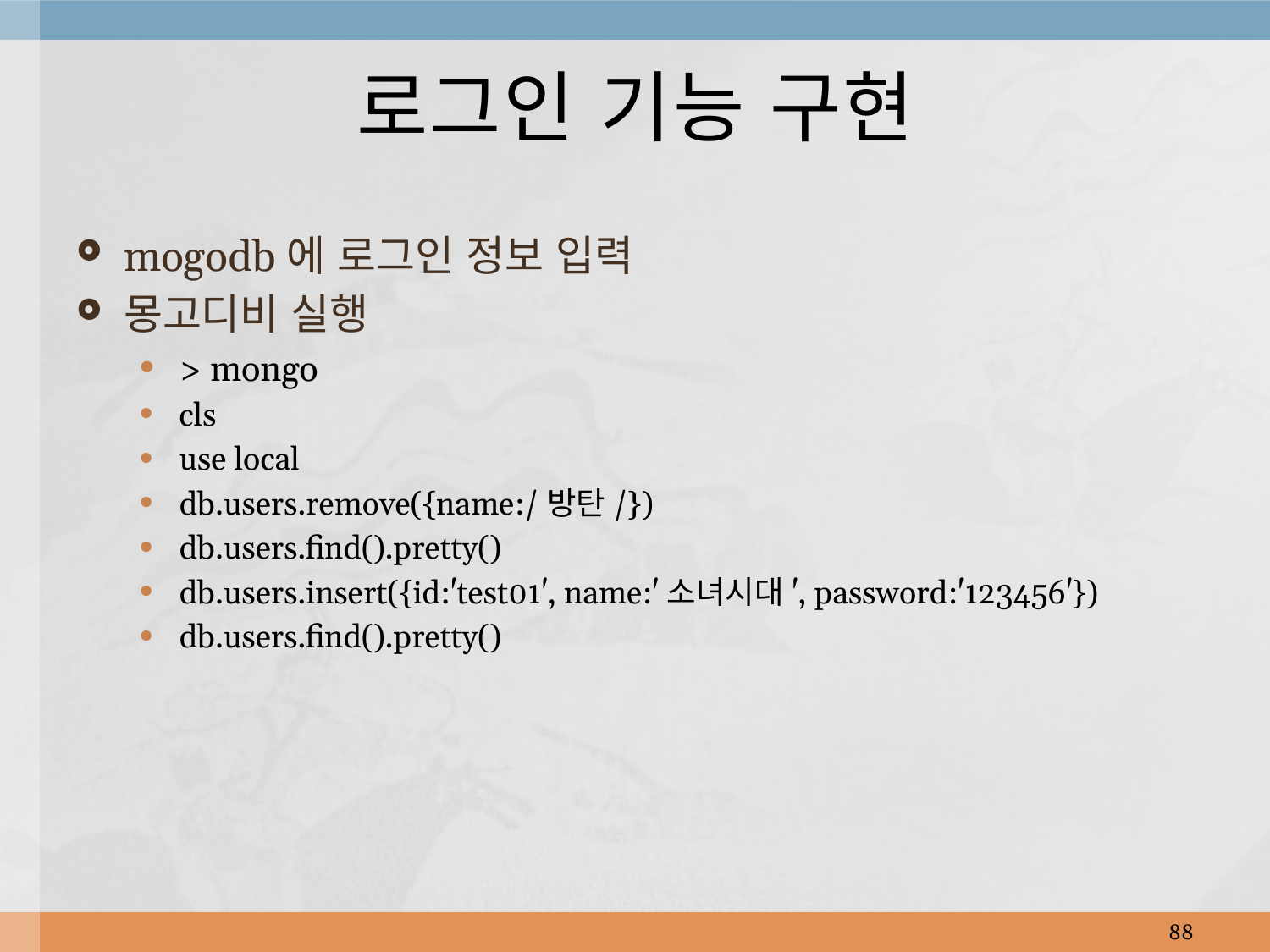

# 로그인 기능 구현
mogodb에 로그인 정보 입력
몽고디비 실행
> mongo
cls
use local
db.users.remove({name:/방탄/})
db.users.find().pretty()
db.users.insert({id:'test01', name:'소녀시대', password:'123456'})
db.users.find().pretty()
88